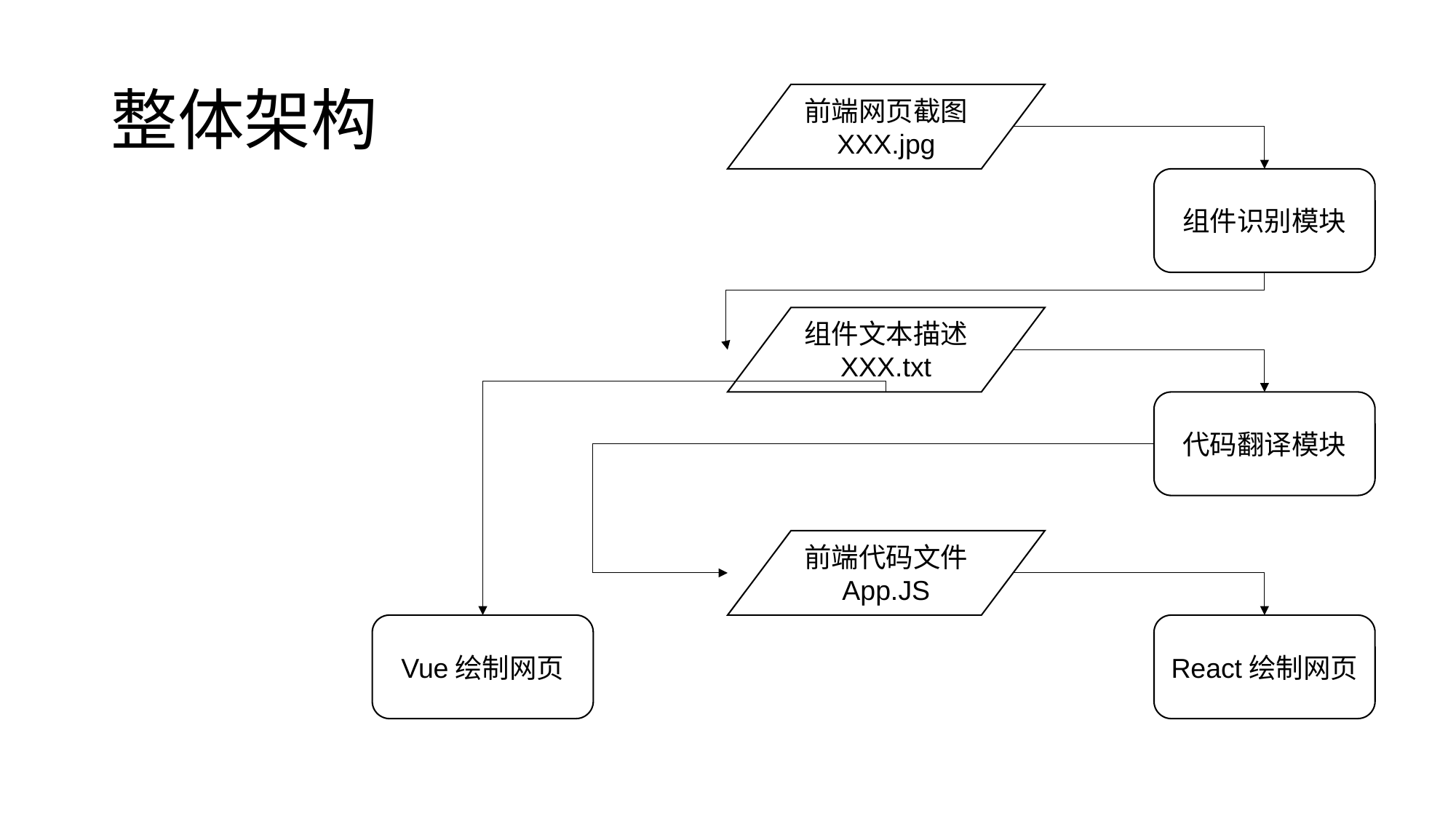

# 整体架构
前端网页截图 XXX.jpg
组件识别模块
组件文本描述 XXX.txt
代码翻译模块
前端代码文件 App.JS
Vue绘制网页
React绘制网页